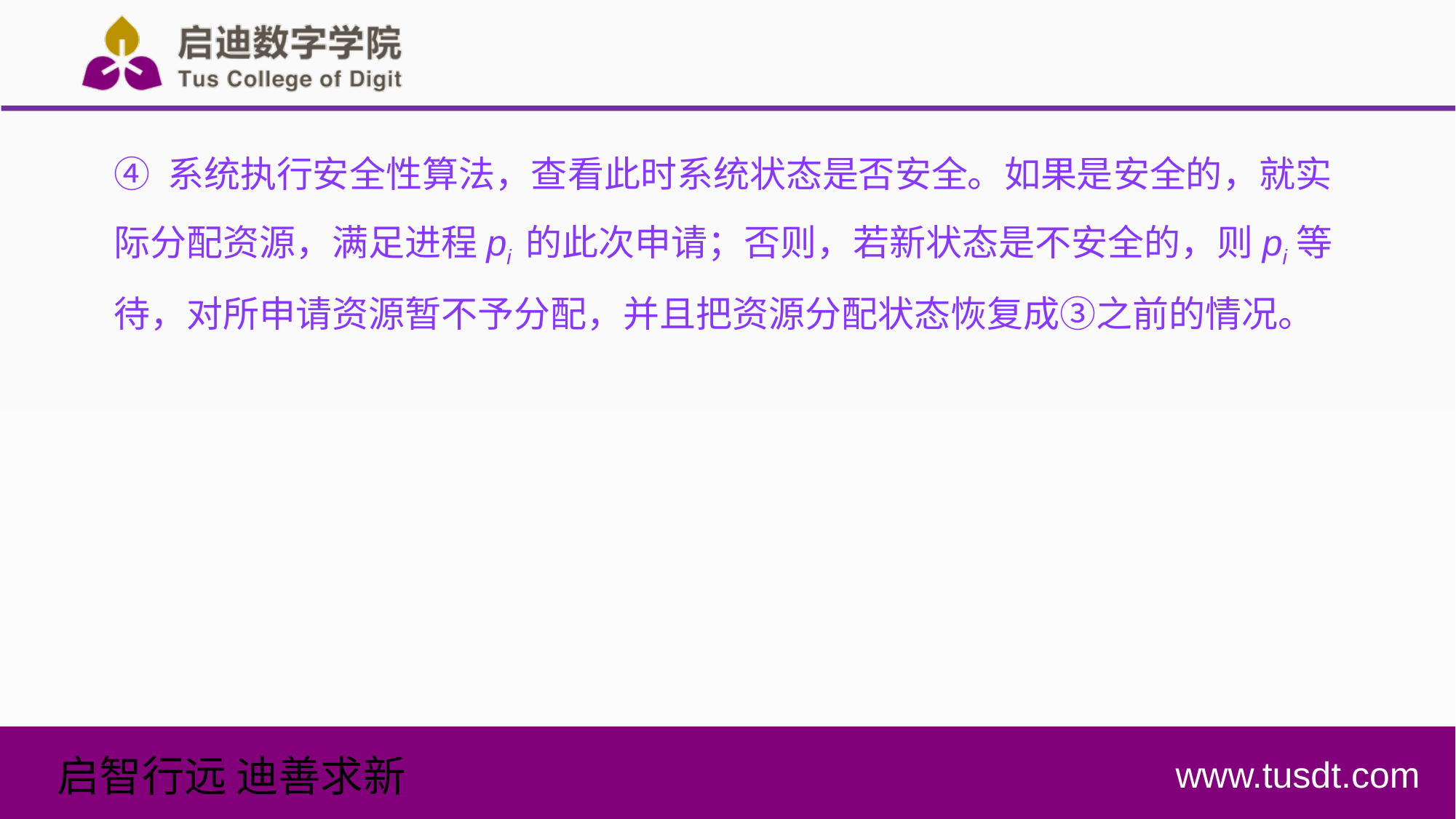

④ 系统执行安全性算法，查看此时系统状态是否安全。如果是安全的，就实际分配资源，满足进程pi 的此次申请；否则，若新状态是不安全的，则pi等待，对所申请资源暂不予分配，并且把资源分配状态恢复成③之前的情况。